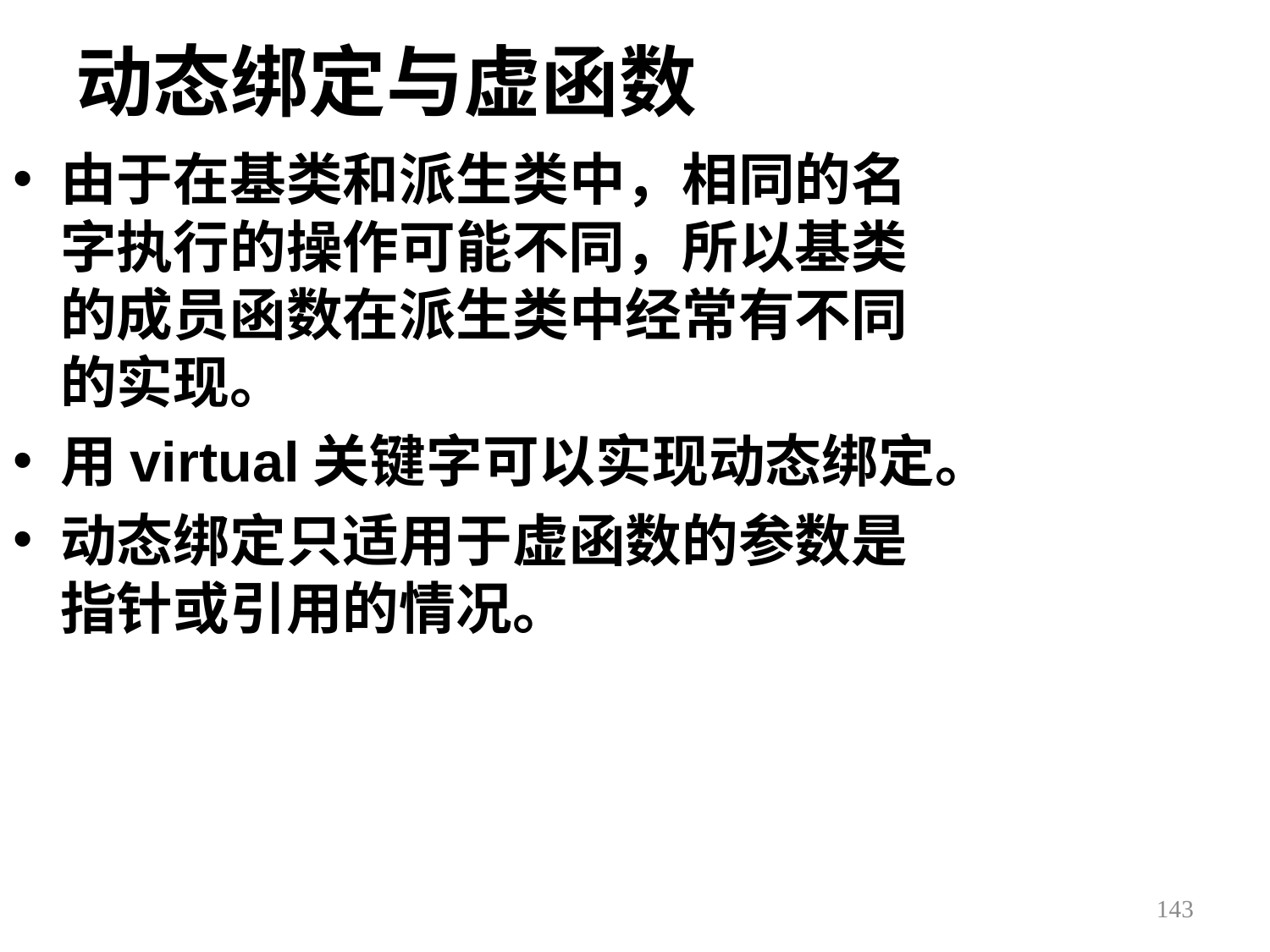

# 动态绑定与虚函数
由于在基类和派生类中，相同的名字执行的操作可能不同，所以基类的成员函数在派生类中经常有不同的实现。
用virtual关键字可以实现动态绑定。
动态绑定只适用于虚函数的参数是指针或引用的情况。
143